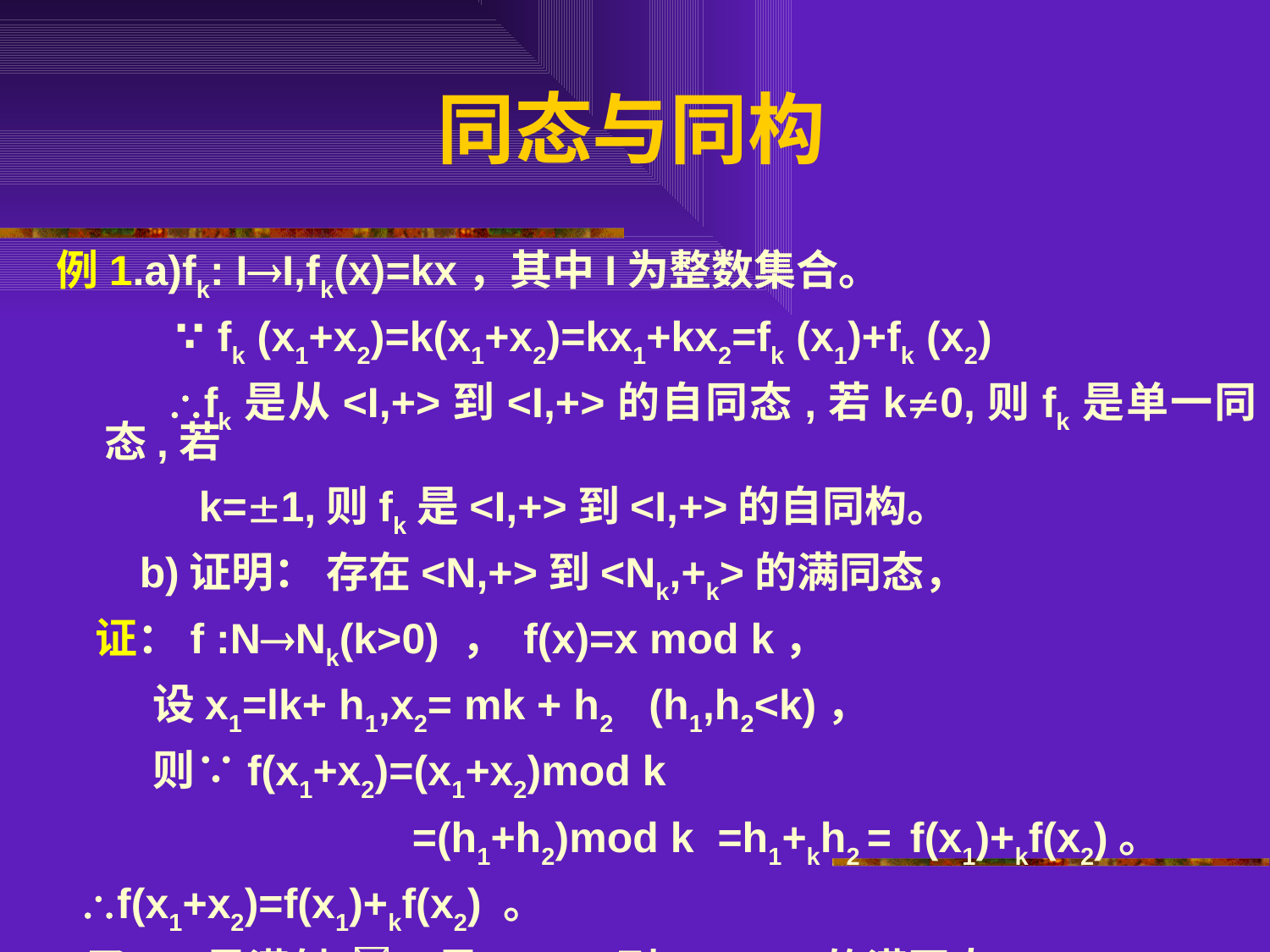

# 同态与同构
例1.a)fk: I→I,fk(x)=kx，其中I为整数集合。
          ∵fk (x1+x2)=k(x1+x2)=kx1+kx2=fk (x1)+fk (x2)
        ∴fk是从<I,+>到<I,+>的自同态,若k≠0,则fk是单一同态,若
            k=±1,则fk是<I,+>到<I,+>的自同构。
       b)证明： 存在<N,+>到<Nk,+k>的满同态，
   证：f :N→Nk(k>0) ， f(x)=x mod k，
         设x1=lk+ h1,x2= mk + h2   (h1,h2<k)，
         则∵f(x1+x2)=(x1+x2)mod k
                              =(h1+h2)mod k  =h1+kh2 =  f(x1)+kf(x2)。
  ∴f(x1+x2)=f(x1)+kf(x2) 。
  又∵f是满射  ∴ f是<N,+>到<Nk,+k>的满同态。